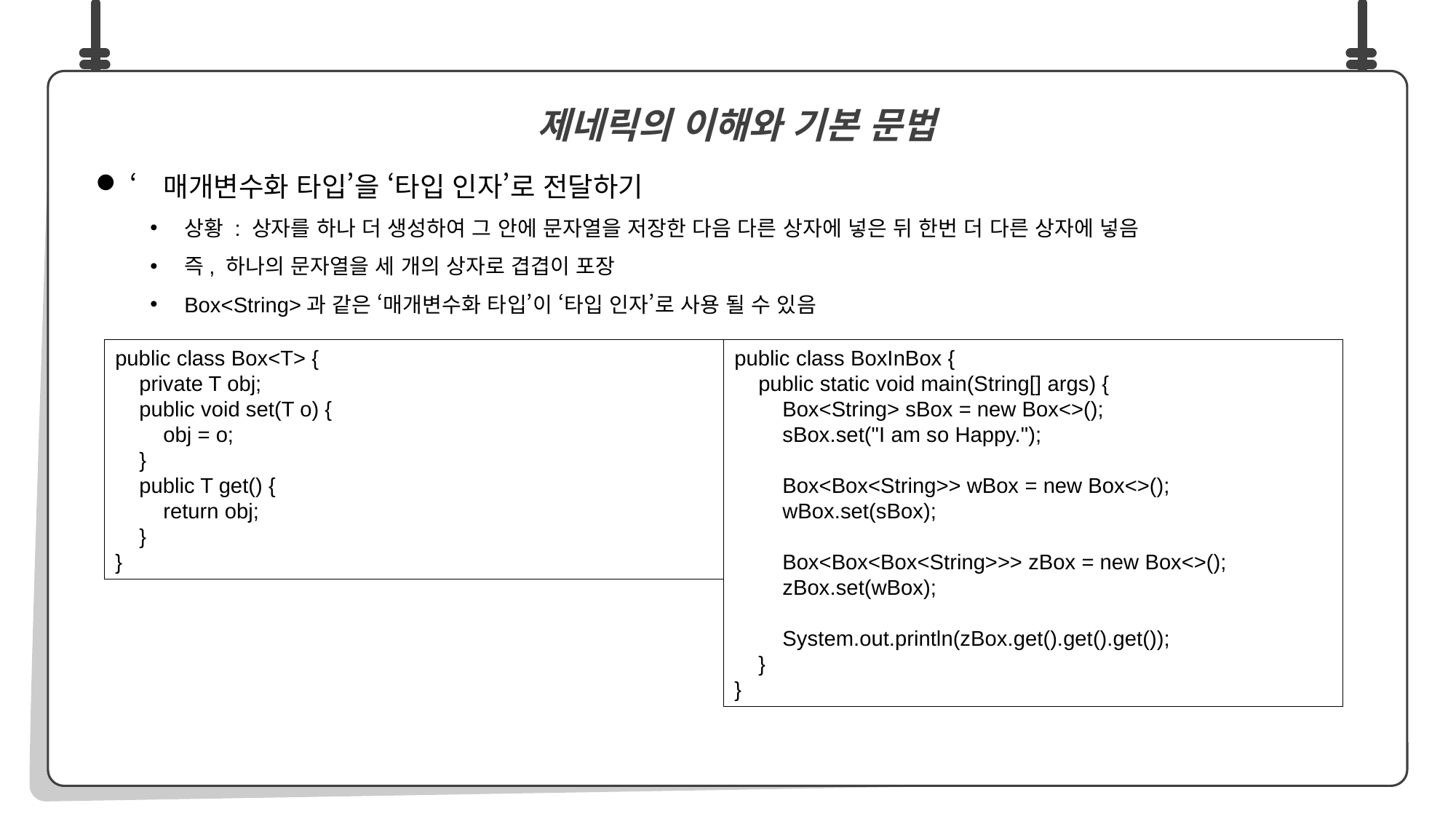

‘매개변수화 타입’을 ‘타입 인자’로 전달하기
상황 : 상자를 하나 더 생성하여 그 안에 문자열을 저장한 다음 다른 상자에 넣은 뒤 한번 더 다른 상자에 넣음
즉, 하나의 문자열을 세 개의 상자로 겹겹이 포장
Box<String>과 같은 ‘매개변수화 타입’이 ‘타입 인자’로 사용 될 수 있음

 제네릭의 이해와 기본 문법

public class Box<T> {
    private T obj;
    public void set(T o) {
        obj = o;
    }
    public T get() {
        return obj;
    }
}
public class BoxInBox {
    public static void main(String[] args) {
        Box<String> sBox = new Box<>();
        sBox.set("I am so Happy.");

        Box<Box<String>> wBox = new Box<>();
        wBox.set(sBox);

        Box<Box<Box<String>>> zBox = new Box<>();
        zBox.set(wBox);

        System.out.println(zBox.get().get().get());
    }
}